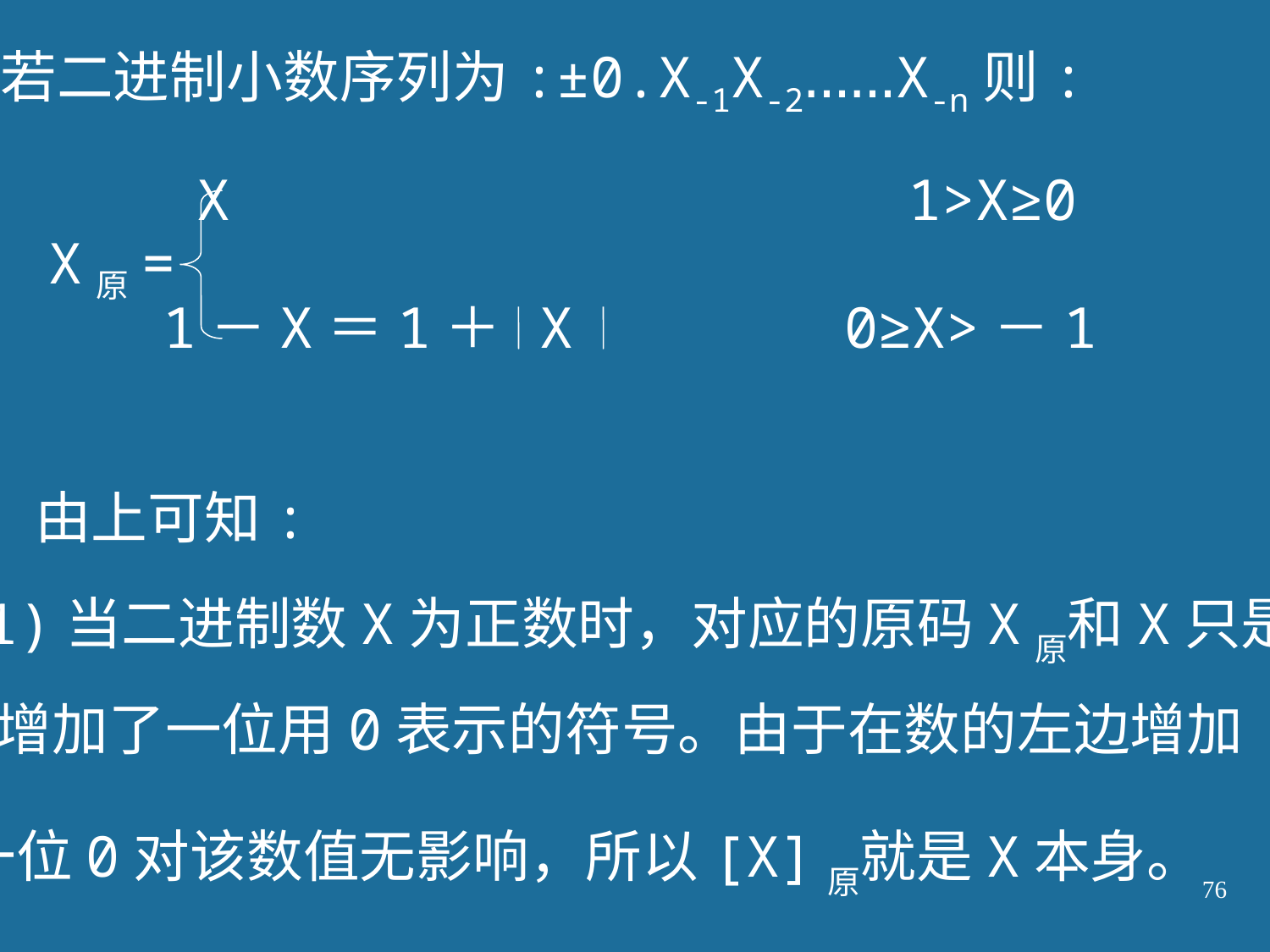

若二进制小数序列为:±0.X-1X-2……X-n则:
X                    1>X≥0

X原=
1－X＝1＋  X        0≥X>－1

由上可知:
(1)当二进制数X为正数时，对应的原码X原和X只是
增加了一位用0表示的符号。由于在数的左边增加
一位0对该数值无影响，所以[X]原就是X本身。
76